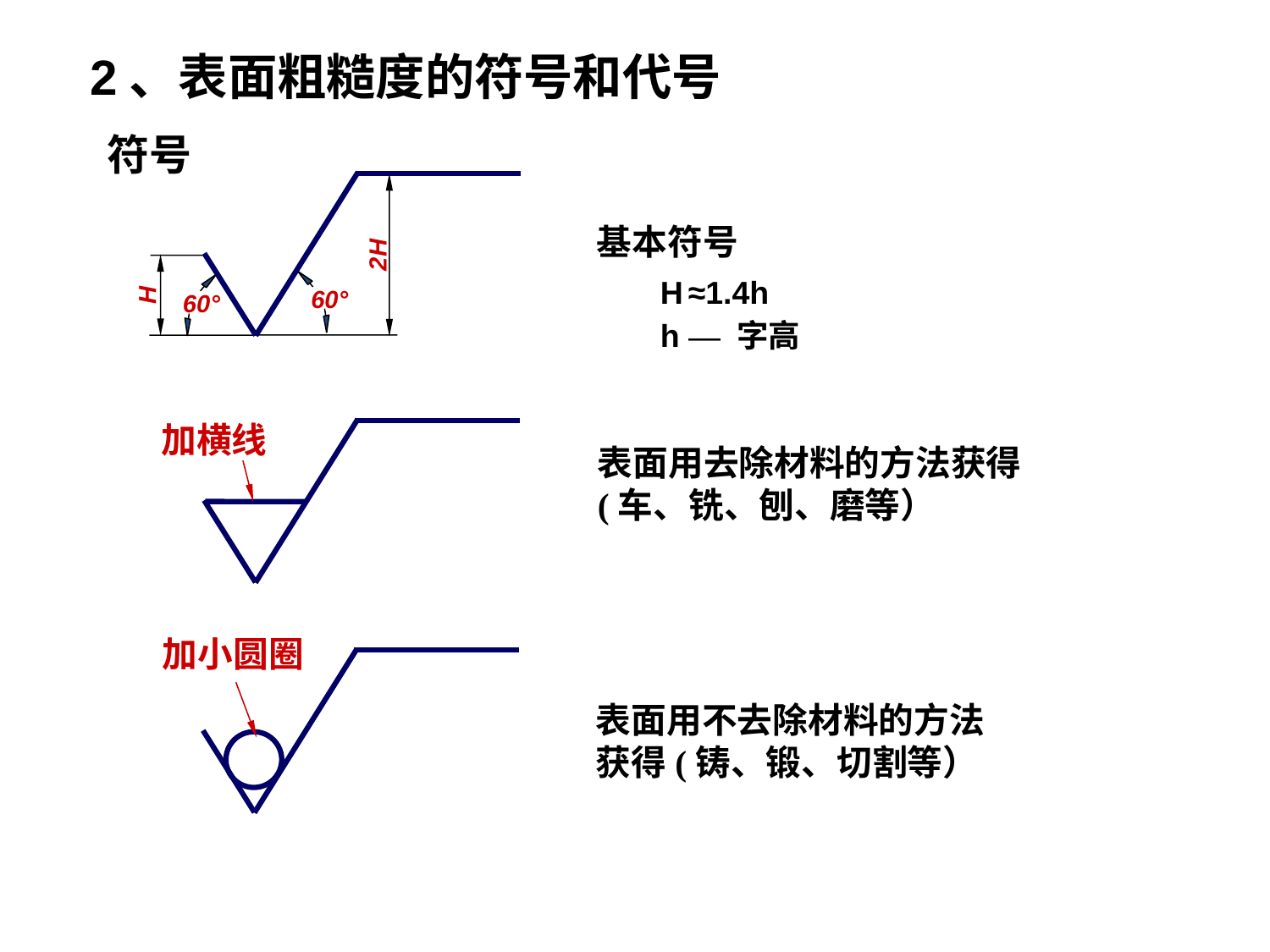

2、表面粗糙度的符号和代号
符号

2H
基本符号

H
H ≈1.4h
h — 字高

60°

60°
加横线

表面用去除材料的方法获得(车、铣、刨、磨等）
加小圆圈

表面用不去除材料的方法获得(铸、锻、切割等）